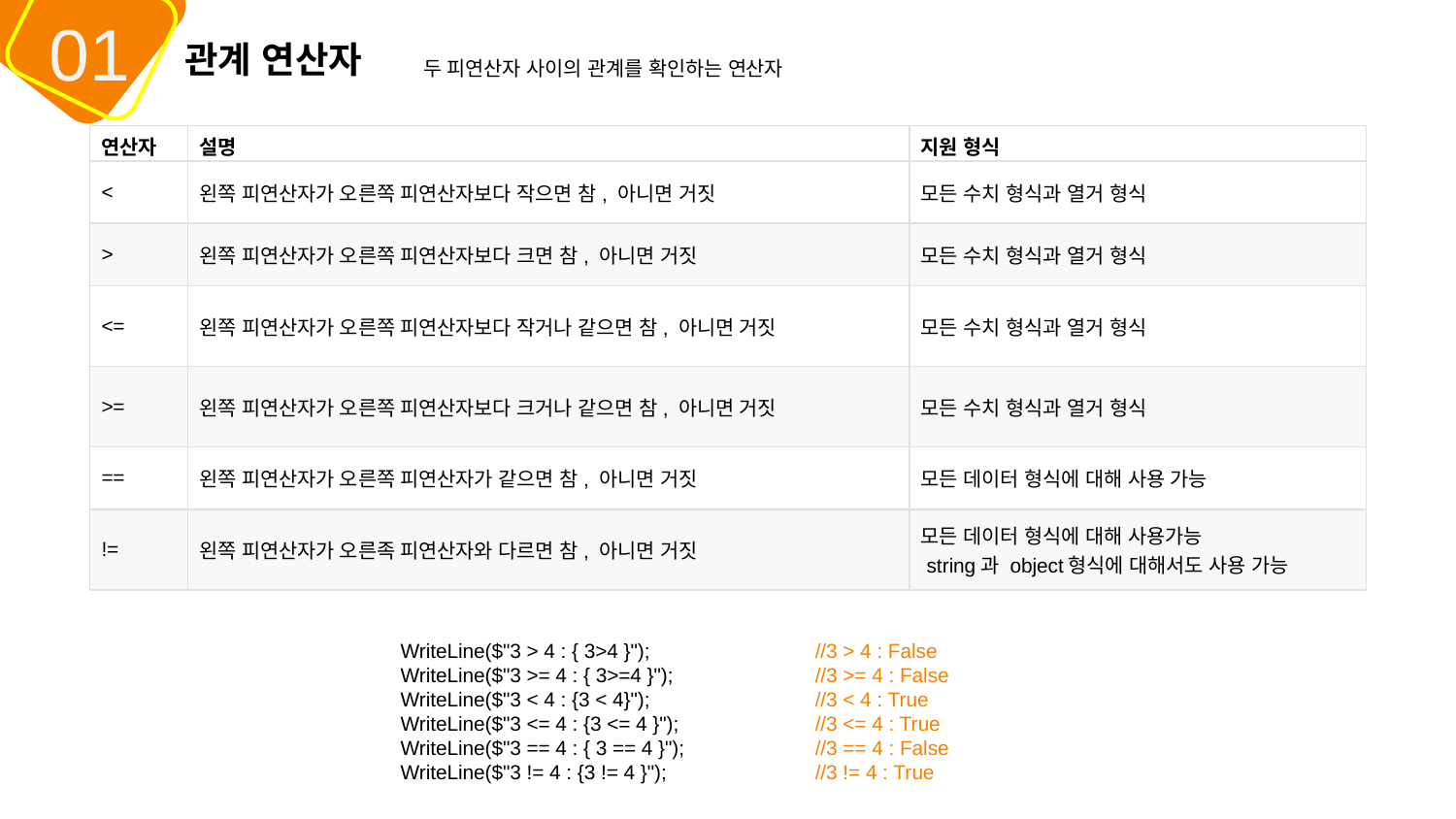

01
관계 연산자
두 피연산자 사이의 관계를 확인하는 연산자
| 연산자 | 설명 | 지원 형식 |
| --- | --- | --- |
| < | 왼쪽 피연산자가 오른쪽 피연산자보다 작으면 참, 아니면 거짓 | 모든 수치 형식과 열거 형식 |
| > | 왼쪽 피연산자가 오른쪽 피연산자보다 크면 참, 아니면 거짓 | 모든 수치 형식과 열거 형식 |
| <= | 왼쪽 피연산자가 오른쪽 피연산자보다 작거나 같으면 참, 아니면 거짓 | 모든 수치 형식과 열거 형식 |
| >= | 왼쪽 피연산자가 오른쪽 피연산자보다 크거나 같으면 참, 아니면 거짓 | 모든 수치 형식과 열거 형식 |
| == | 왼쪽 피연산자가 오른쪽 피연산자가 같으면 참, 아니면 거짓 | 모든 데이터 형식에 대해 사용 가능 |
| != | 왼쪽 피연산자가 오른족 피연산자와 다르면 참, 아니면 거짓 | 모든 데이터 형식에 대해 사용가능 string과 object형식에 대해서도 사용 가능 |
    WriteLine($"3 > 4 : { 3>4 }");		//3 > 4 : False
    WriteLine($"3 >= 4 : { 3>=4 }");	//3 >= 4 : False
    WriteLine($"3 < 4 : {3 < 4}");		//3 < 4 : True
    WriteLine($"3 <= 4 : {3 <= 4 }");	//3 <= 4 : True
    WriteLine($"3 == 4 : { 3 == 4 }");	//3 == 4 : False
    WriteLine($"3 != 4 : {3 != 4 }"); 	//3 != 4 : True